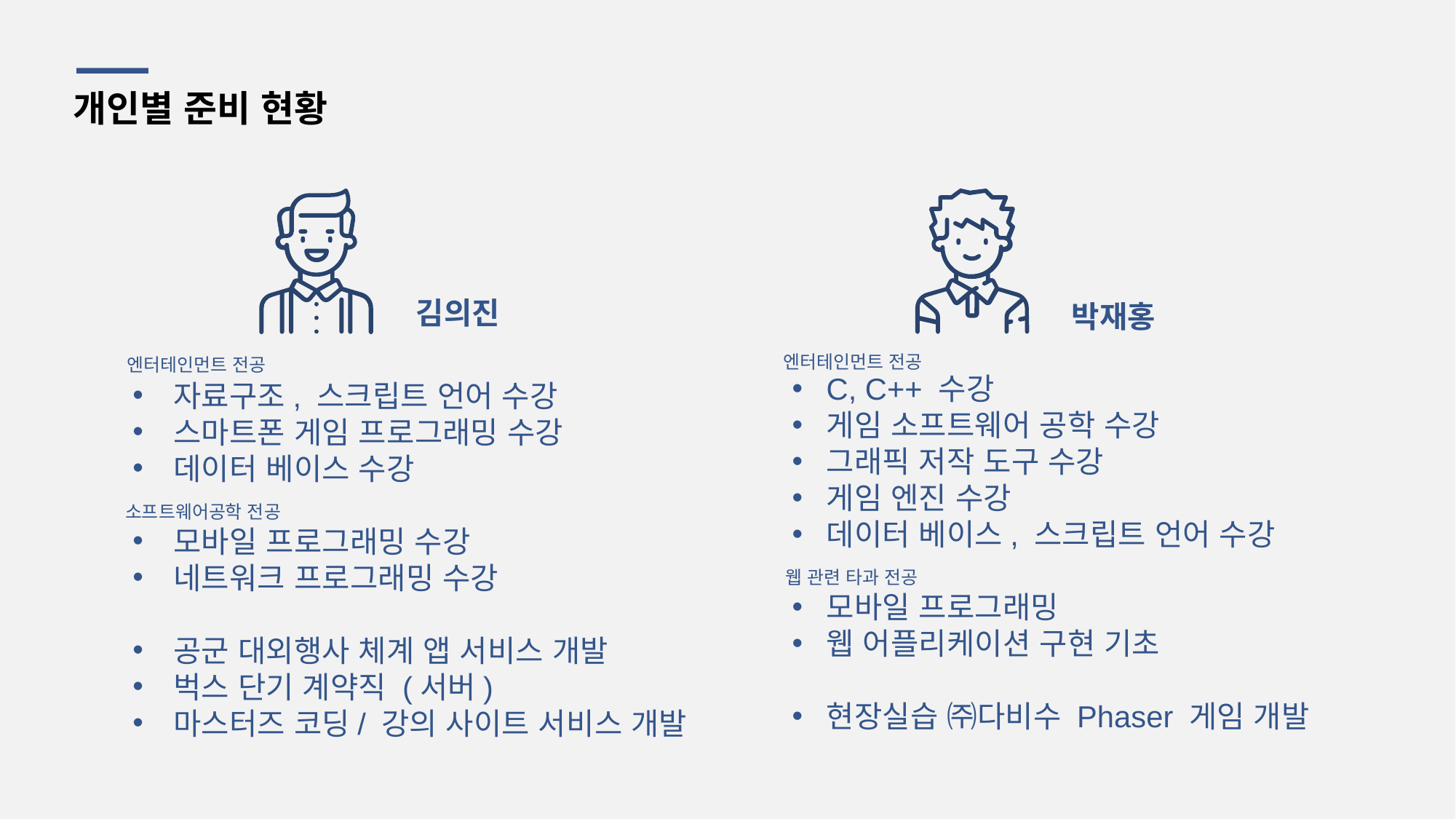

개인별 준비 현황

김의진
박재홍
엔터테인먼트 전공
엔터테인먼트 전공
C, C++ 수강
게임 소프트웨어 공학 수강
그래픽 저작 도구 수강
게임 엔진 수강
데이터 베이스, 스크립트 언어 수강

모바일 프로그래밍
웹 어플리케이션 구현 기초

현장실습 ㈜다비수 Phaser 게임 개발
자료구조, 스크립트 언어 수강
스마트폰 게임 프로그래밍 수강
데이터 베이스 수강

모바일 프로그래밍 수강
네트워크 프로그래밍 수강

공군 대외행사 체계 앱 서비스 개발
벅스 단기 계약직 (서버)
마스터즈 코딩/ 강의 사이트 서비스 개발
소프트웨어공학 전공
웹 관련 타과 전공